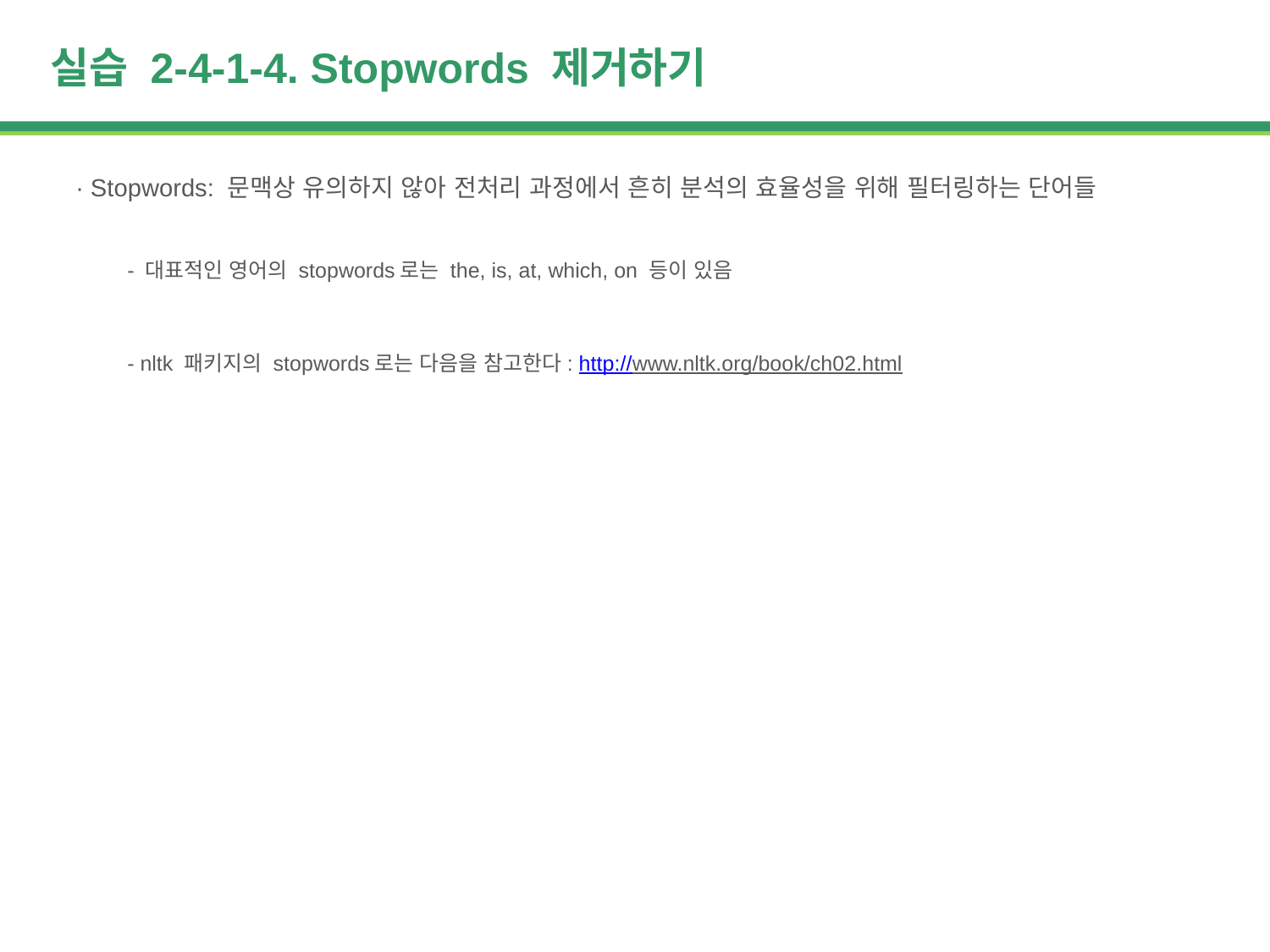

실습 2-4-1-4. Stopwords 제거하기

∙ Stopwords: 문맥상 유의하지 않아 전처리 과정에서 흔히 분석의 효율성을 위해 필터링하는 단어들
- 대표적인 영어의 stopwords로는 the, is, at, which, on 등이 있음
- nltk 패키지의 stopwords로는 다음을 참고한다: http://www.nltk.org/book/ch02.html